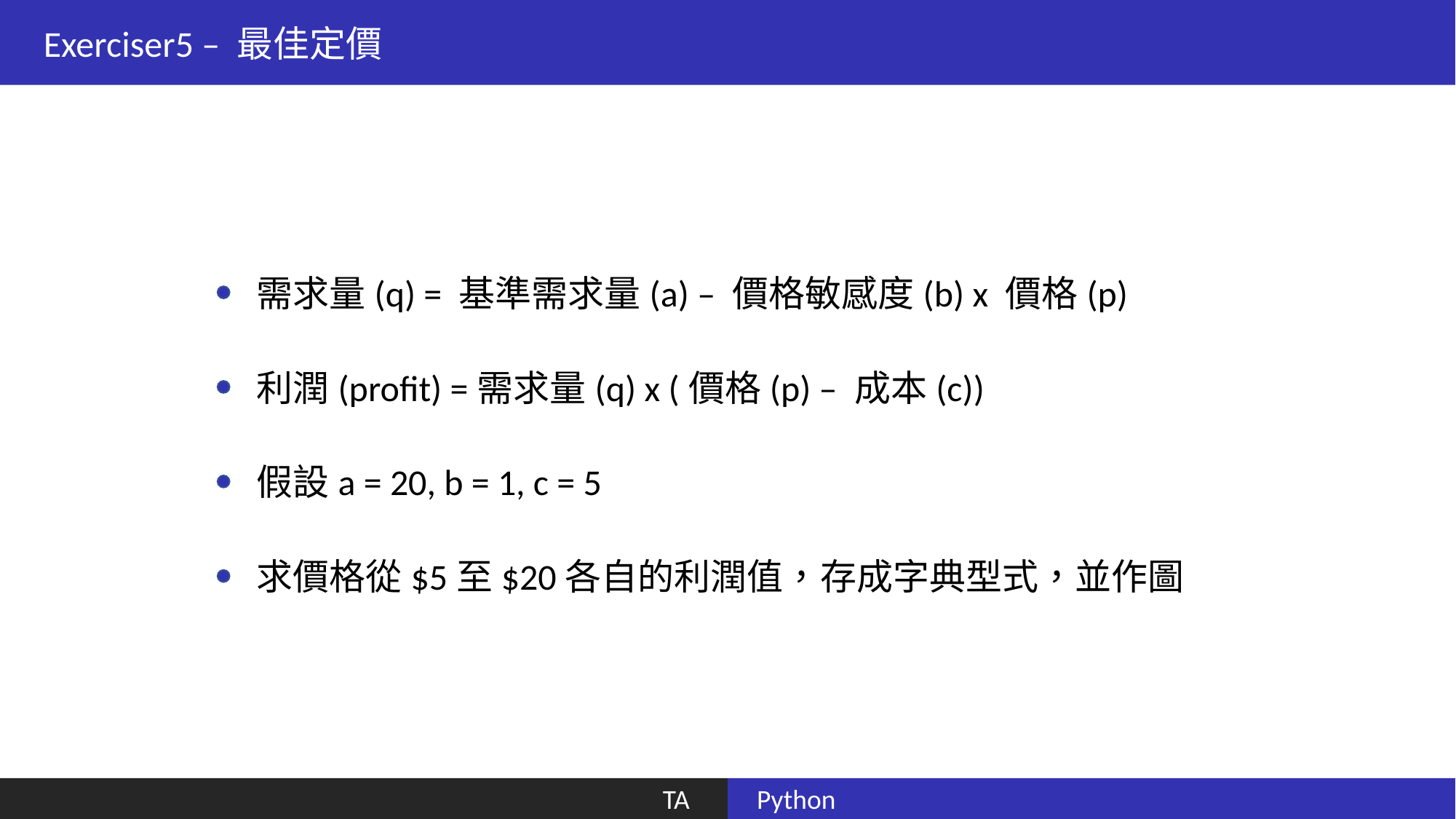

Exerciser5 – 最佳定價
需求量(q) = 基準需求量(a) – 價格敏感度(b) x 價格(p)

利潤(profit) =需求量(q) x (價格(p) – 成本(c))

假設a = 20, b = 1, c = 5

求價格從$5至$20各自的利潤值，存成字典型式，並作圖

                                                                                                      TA
   Python